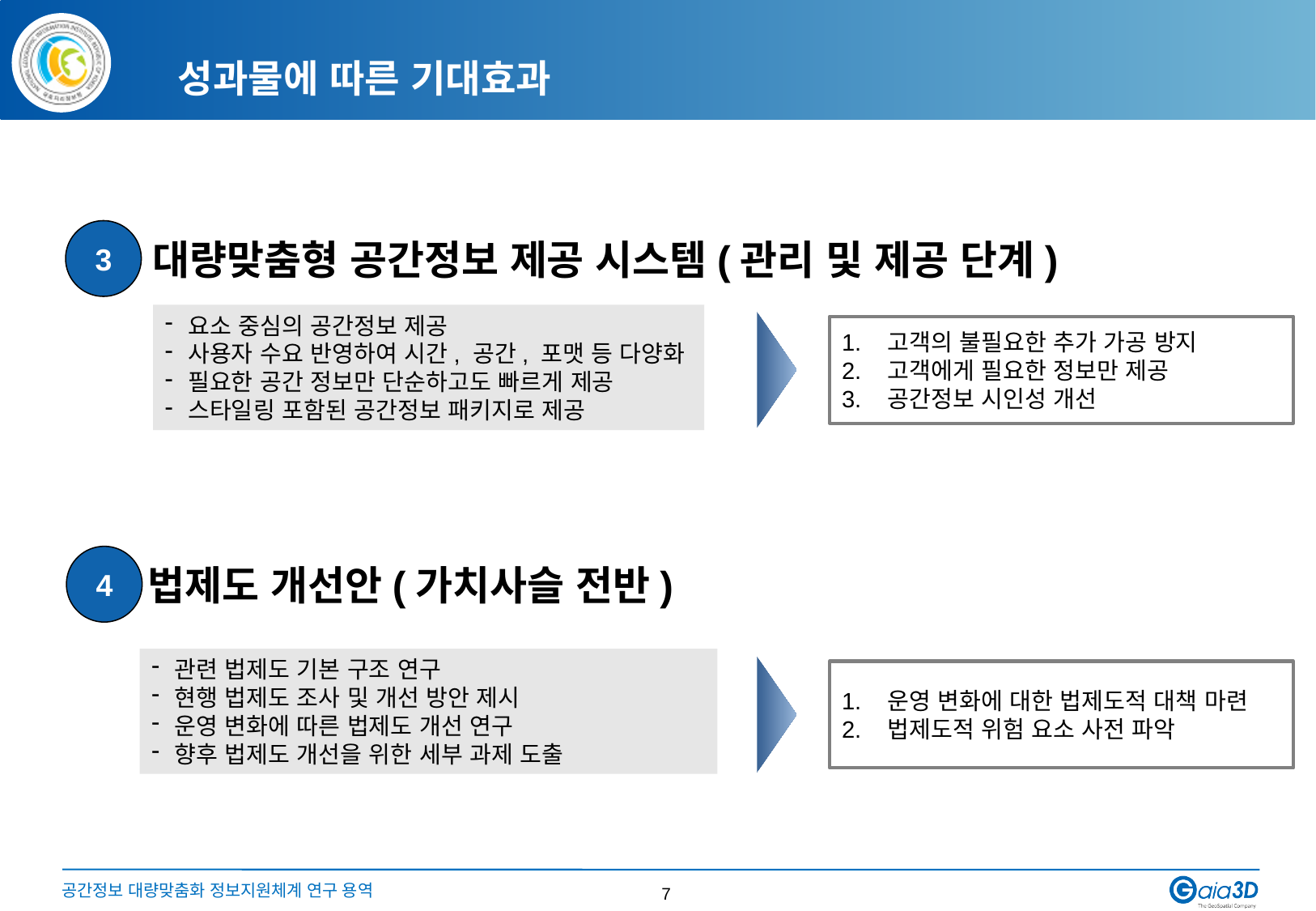

# 성과물에 따른 기대효과
3
대량맞춤형 공간정보 제공 시스템(관리 및 제공 단계)
요소 중심의 공간정보 제공
사용자 수요 반영하여 시간, 공간, 포맷 등 다양화
필요한 공간 정보만 단순하고도 빠르게 제공
스타일링 포함된 공간정보 패키지로 제공
고객의 불필요한 추가 가공 방지
고객에게 필요한 정보만 제공
공간정보 시인성 개선

4
법제도 개선안(가치사슬 전반)
관련 법제도 기본 구조 연구
현행 법제도 조사 및 개선 방안 제시
운영 변화에 따른 법제도 개선 연구
향후 법제도 개선을 위한 세부 과제 도출
운영 변화에 대한 법제도적 대책 마련
법제도적 위험 요소 사전 파악